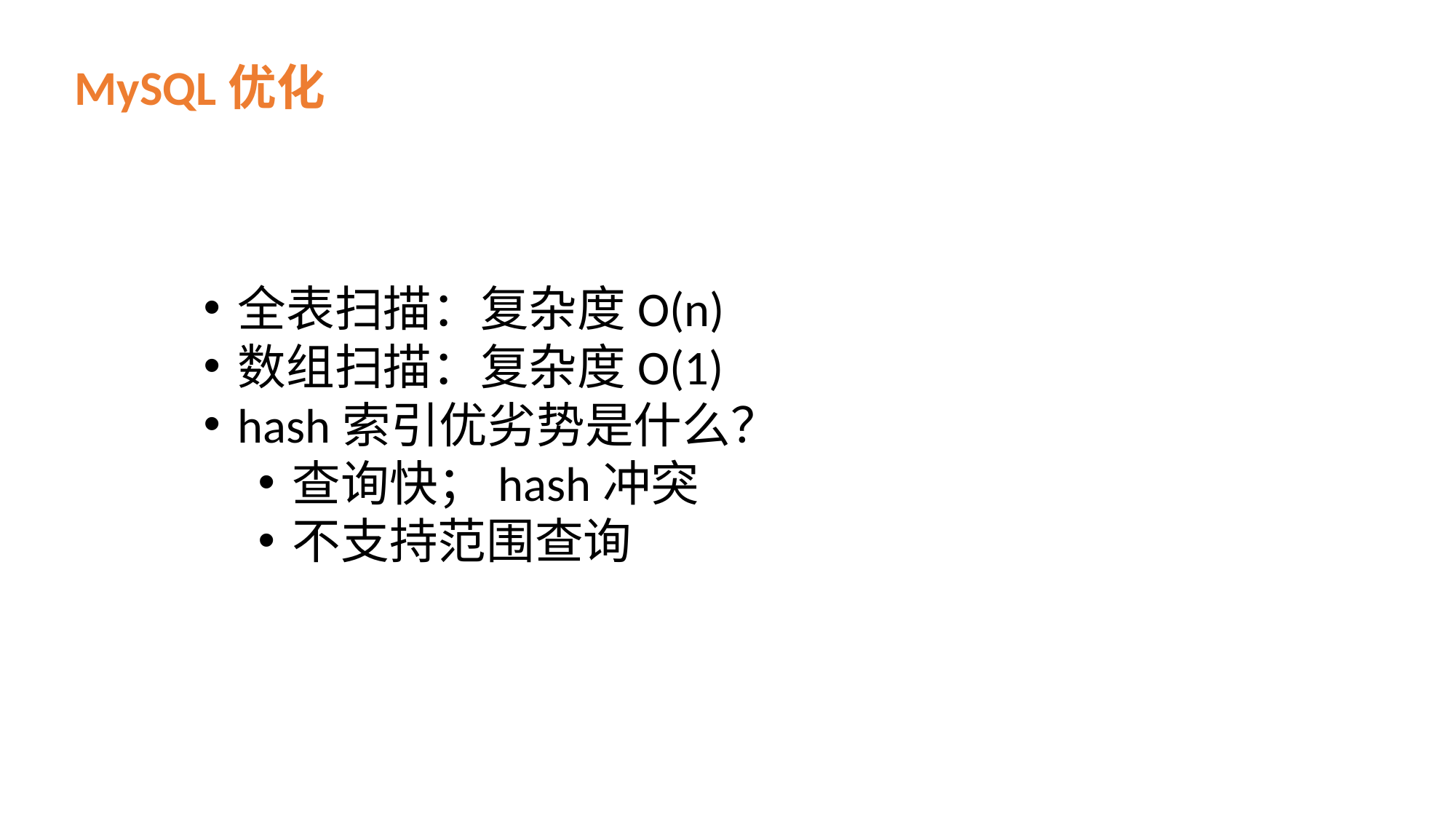

MySQL优化
全表扫描：复杂度O(n)
数组扫描：复杂度O(1)
hash索引优劣势是什么？
查询快；hash冲突
不支持范围查询